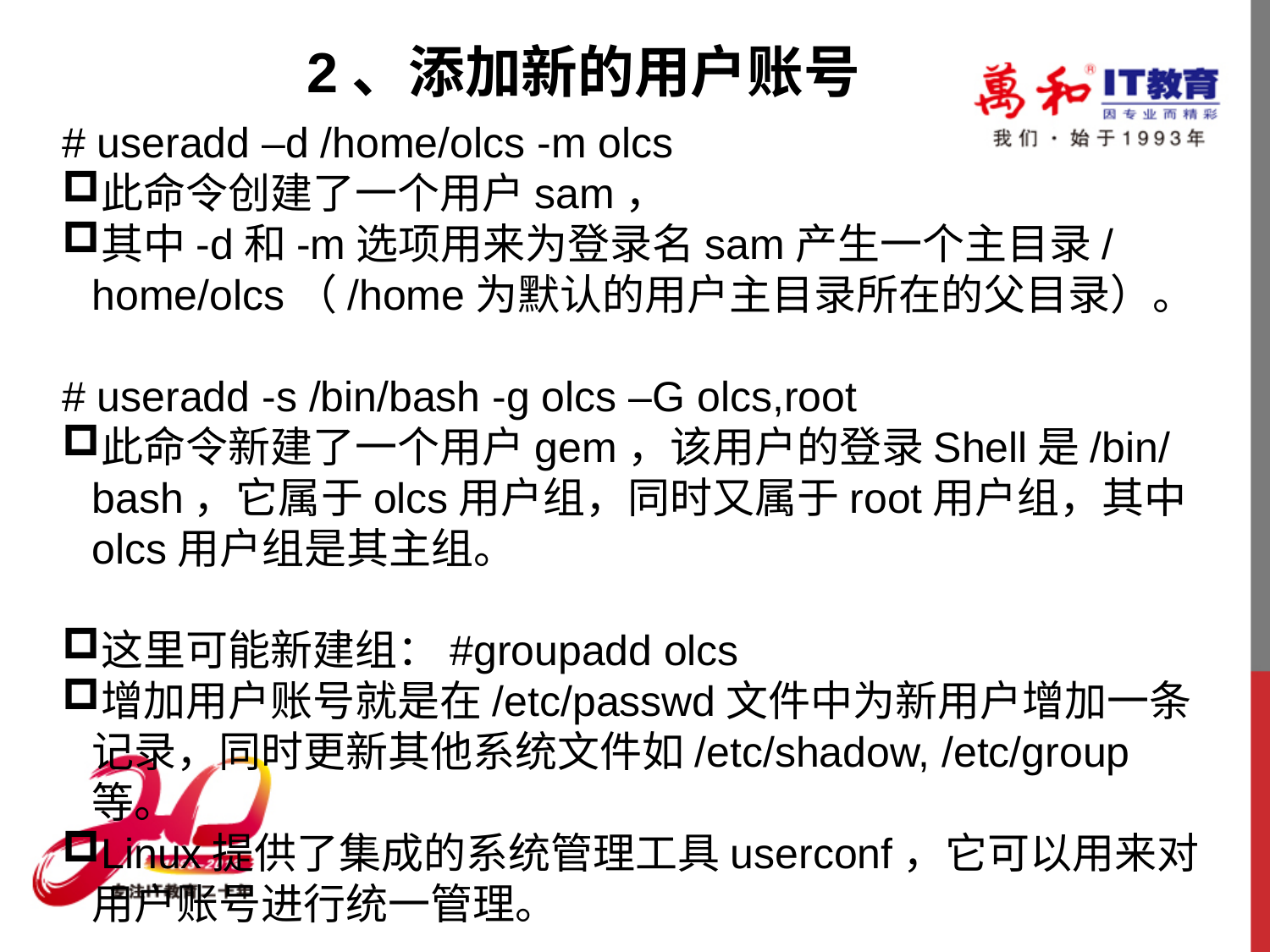

2、添加新的用户账号
# useradd –d /home/olcs -m olcs
此命令创建了一个用户sam，
其中-d和-m选项用来为登录名sam产生一个主目录/home/olcs（/home为默认的用户主目录所在的父目录）。

# useradd -s /bin/bash -g olcs –G olcs,root
此命令新建了一个用户gem，该用户的登录Shell是/bin/bash，它属于olcs用户组，同时又属于root用户组，其中olcs用户组是其主组。

这里可能新建组：#groupadd olcs
增加用户账号就是在/etc/passwd文件中为新用户增加一条记录，同时更新其他系统文件如/etc/shadow, /etc/group等。
Linux提供了集成的系统管理工具userconf，它可以用来对用户账号进行统一管理。